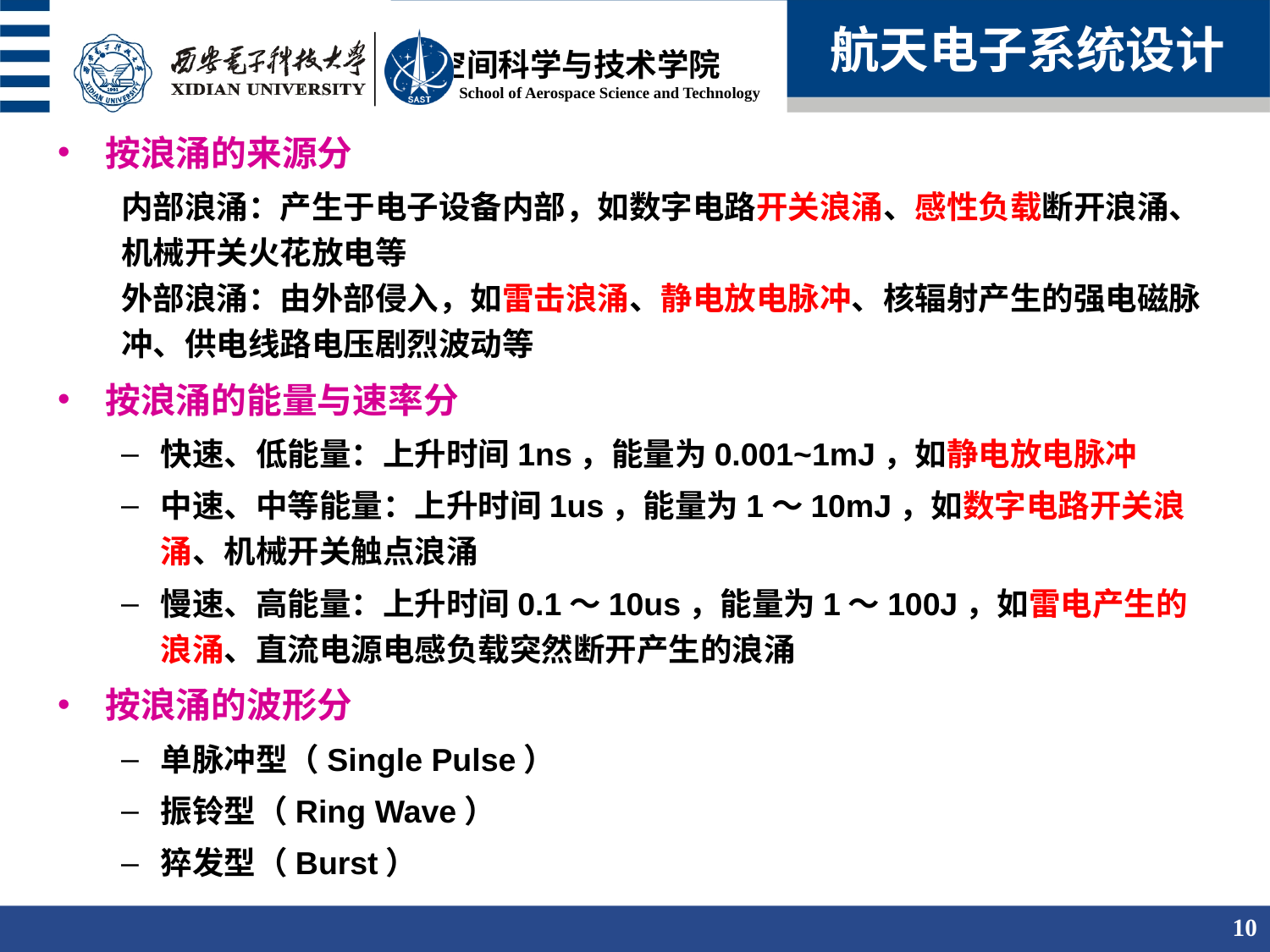

航天电子系统设计
按浪涌的来源分
内部浪涌：产生于电子设备内部，如数字电路开关浪涌、感性负载断开浪涌、机械开关火花放电等
外部浪涌：由外部侵入，如雷击浪涌、静电放电脉冲、核辐射产生的强电磁脉冲、供电线路电压剧烈波动等
按浪涌的能量与速率分
快速、低能量：上升时间1ns，能量为0.001~1mJ，如静电放电脉冲
中速、中等能量：上升时间1us，能量为1～10mJ，如数字电路开关浪涌、机械开关触点浪涌
慢速、高能量：上升时间0.1～10us，能量为1～100J，如雷电产生的浪涌、直流电源电感负载突然断开产生的浪涌
按浪涌的波形分
单脉冲型（Single Pulse）
振铃型（Ring Wave）
猝发型（Burst）